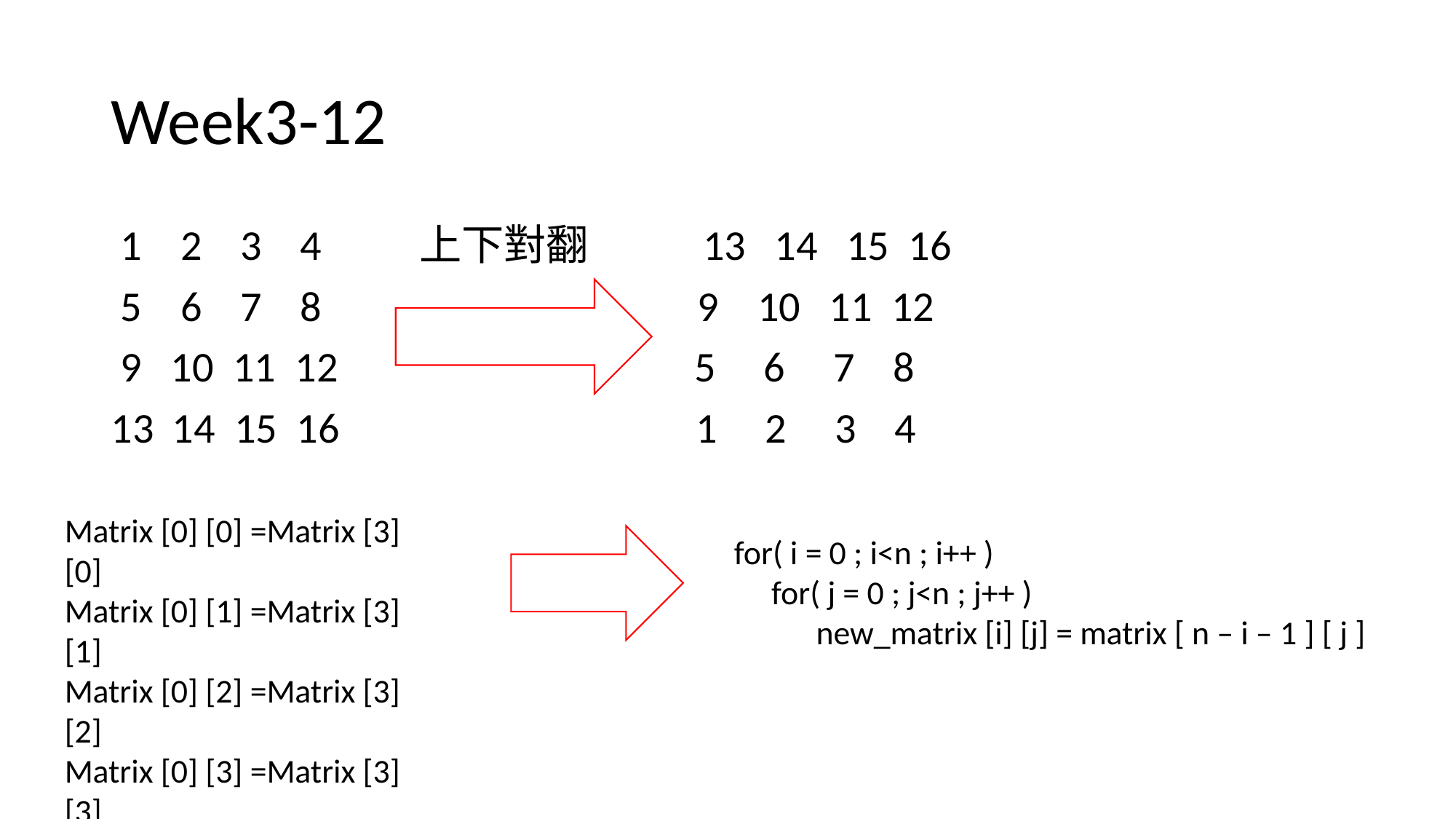

# Week3-12
 1    2    3    4         上下對翻           13   14   15  16
 5    6    7    8                                       9    10   11  12
 9   10  11  12                                     5     6     7    8
14  15  16                                     1     2     3    4

Matrix [0] [0] =Matrix [3] [0]
Matrix [0] [1] =Matrix [3] [1]
Matrix [0] [2] =Matrix [3] [2]
Matrix [0] [3] =Matrix [3] [3]

for( i = 0 ; i<n ; i++ )
     for( j = 0 ; j<n ; j++ )
           new_matrix [i] [j] = matrix [ n – i – 1 ] [ j ]